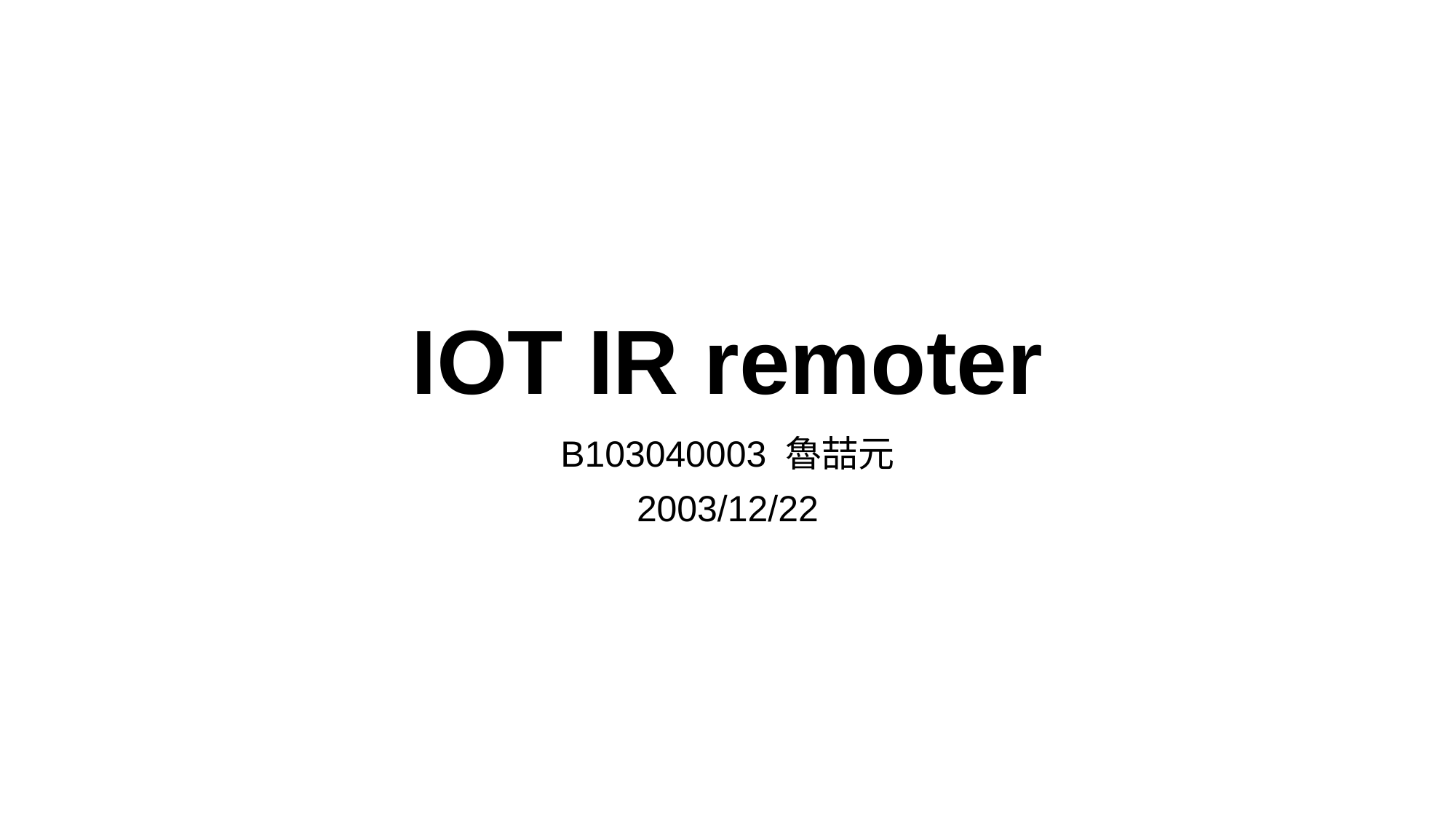

# IOT IR remoter
B103040003 魯喆元
2003/12/22